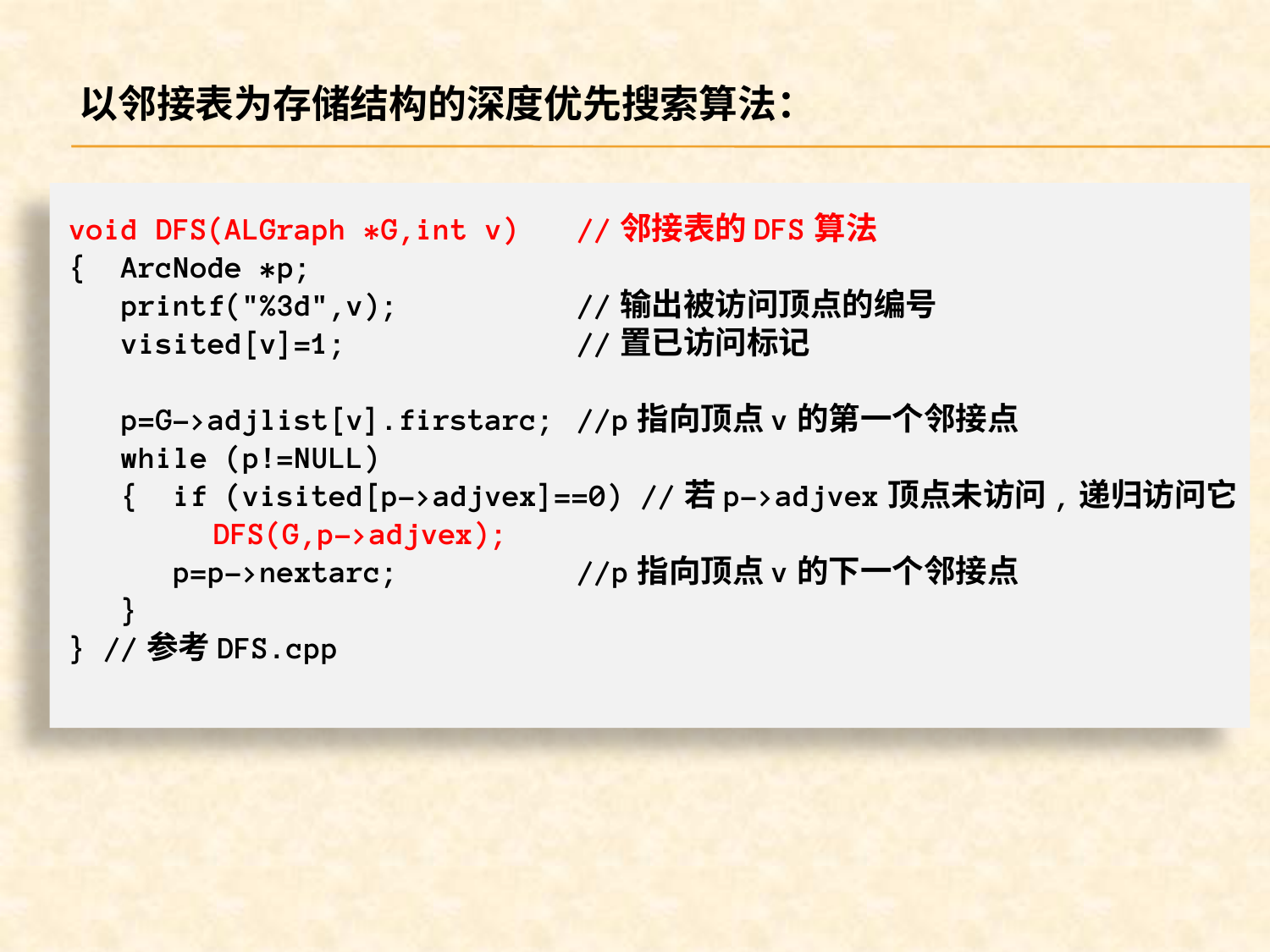

以邻接表为存储结构的深度优先搜索算法：
void DFS(ALGraph *G,int v)	//邻接表的DFS算法
{  ArcNode *p;
   printf("%3d",v);		//输出被访问顶点的编号
   visited[v]=1;		//置已访问标记
   p=G->adjlist[v].firstarc;	//p指向顶点v的第一个邻接点
   while (p!=NULL)
   {  if (visited[p->adjvex]==0) //若p->adjvex顶点未访问,递归访问它
	 DFS(G,p->adjvex);
      p=p->nextarc;		//p指向顶点v的下一个邻接点
   }
} //参考DFS.cpp